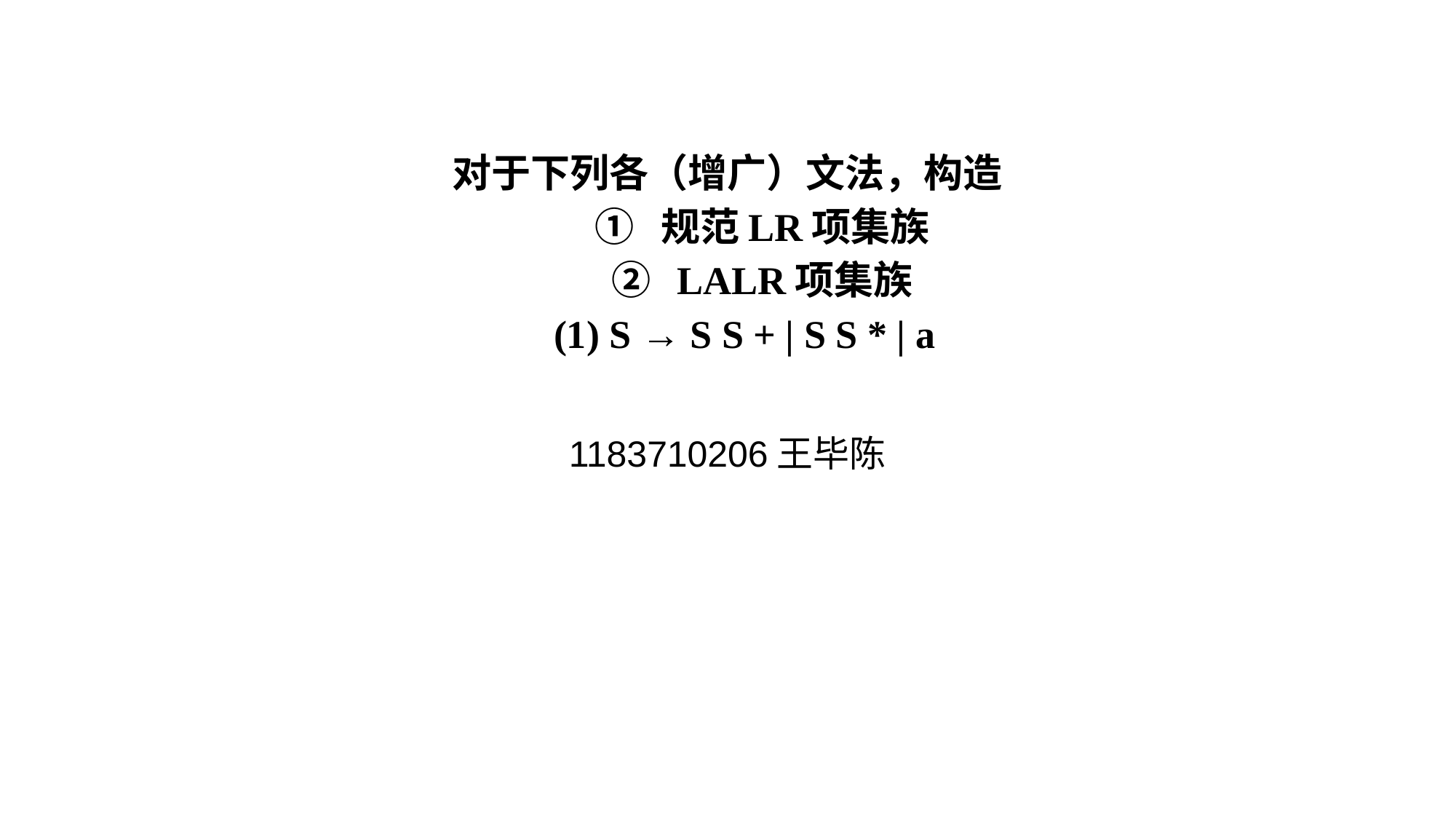

# 对于下列各（增广）文法，构造 ①	规范LR项集族 ②	LALR项集族 (1) S → S S + | S S * | a
1183710206王毕陈